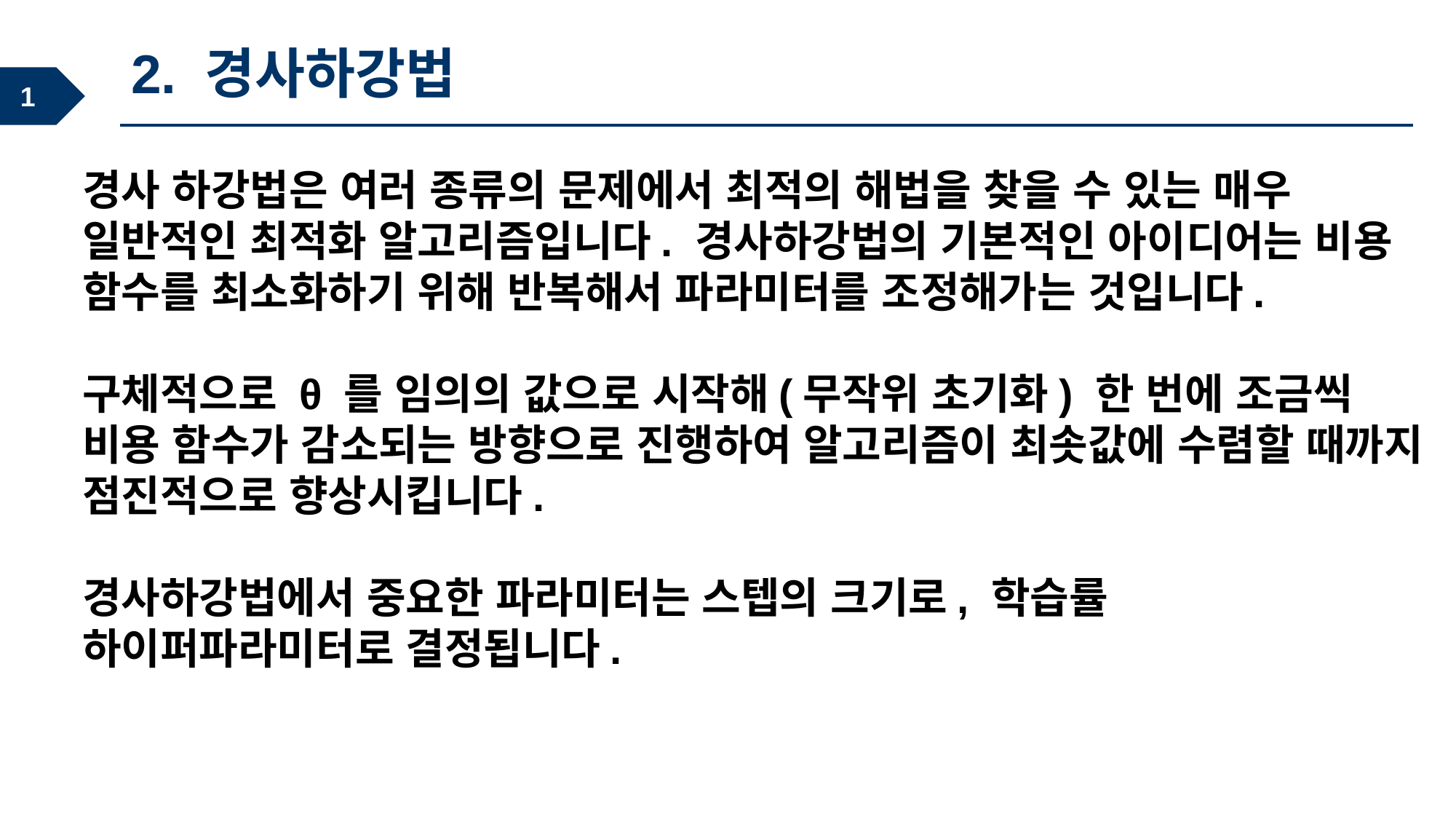

2. 경사하강법

경사 하강법은 여러 종류의 문제에서 최적의 해법을 찾을 수 있는 매우 일반적인 최적화 알고리즘입니다. 경사하강법의 기본적인 아이디어는 비용 함수를 최소화하기 위해 반복해서 파라미터를 조정해가는 것입니다.

구체적으로 θ 를 임의의 값으로 시작해(무작위 초기화) 한 번에 조금씩 비용 함수가 감소되는 방향으로 진행하여 알고리즘이 최솟값에 수렴할 때까지 점진적으로 향상시킵니다.

경사하강법에서 중요한 파라미터는 스텝의 크기로, 학습률 하이퍼파라미터로 결정됩니다.